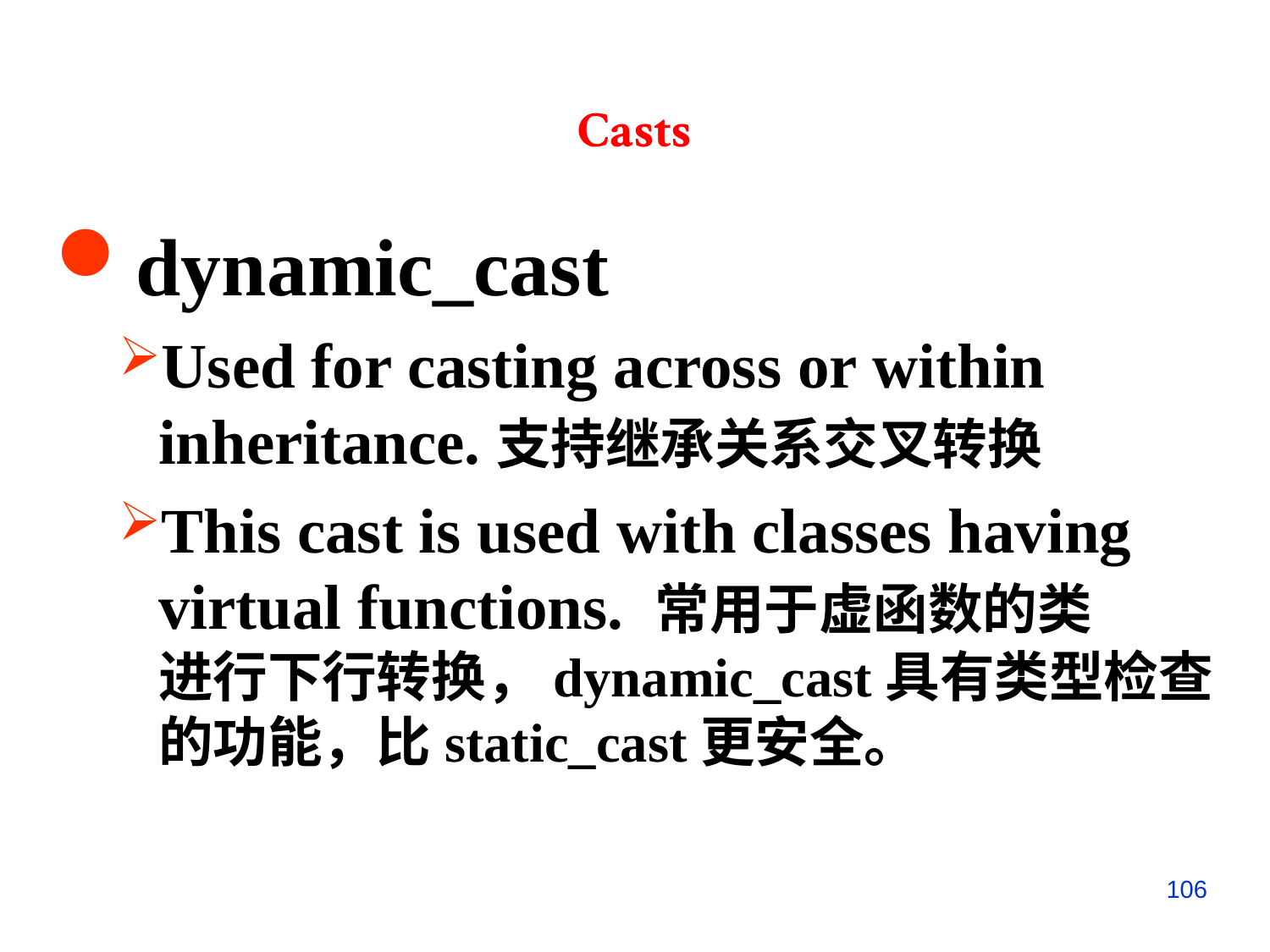

Casts
dynamic_cast
Used for casting across or within inheritance.支持继承关系交叉转换
This cast is used with classes having virtual functions. 常用于虚函数的类
进行下行转换，dynamic_cast具有类型检查的功能，比static_cast更安全。
106